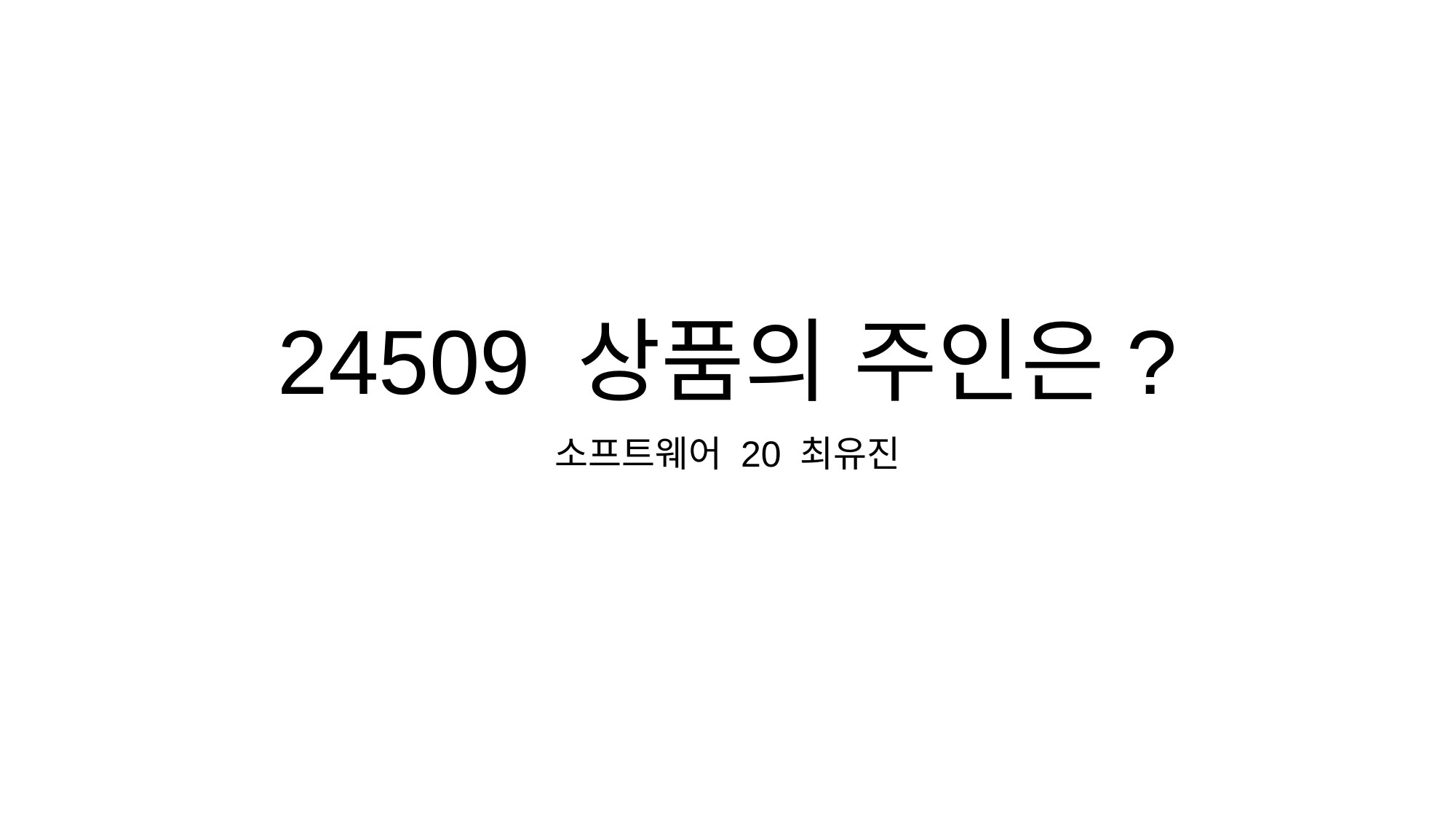

# 24509 상품의 주인은?
소프트웨어 20 최유진